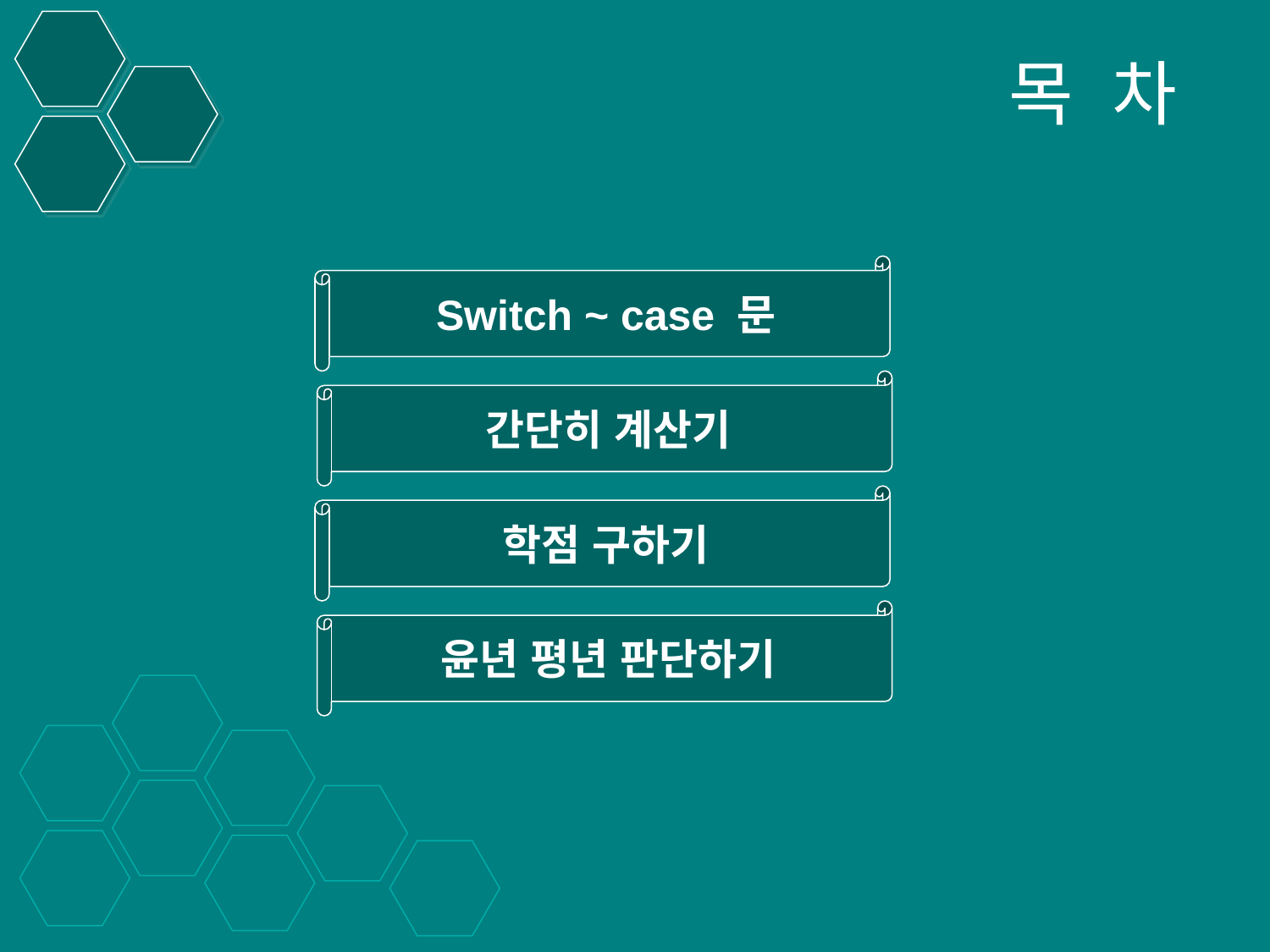

# 목  차
Switch ~ case 문
간단히 계산기
학점 구하기
윤년 평년 판단하기